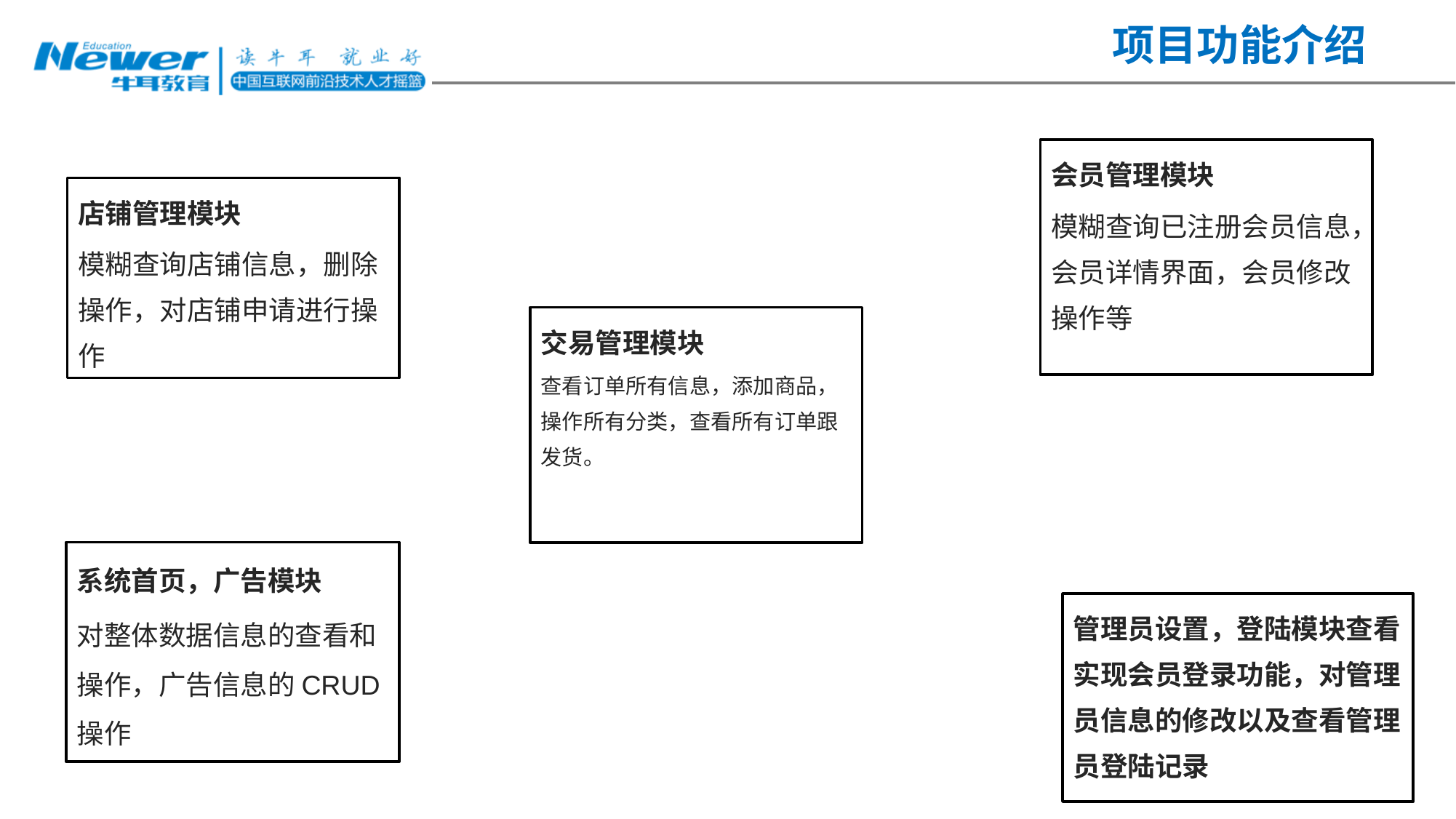

项目功能介绍
会员管理模块
模糊查询已注册会员信息，会员详情界面，会员修改操作等
店铺管理模块
模糊查询店铺信息，删除操作，对店铺申请进行操作
交易管理模块
查看订单所有信息，添加商品，操作所有分类，查看所有订单跟发货。
系统首页，广告模块
对整体数据信息的查看和操作，广告信息的CRUD操作
管理员设置，登陆模块查看实现会员登录功能，对管理员信息的修改以及查看管理员登陆记录